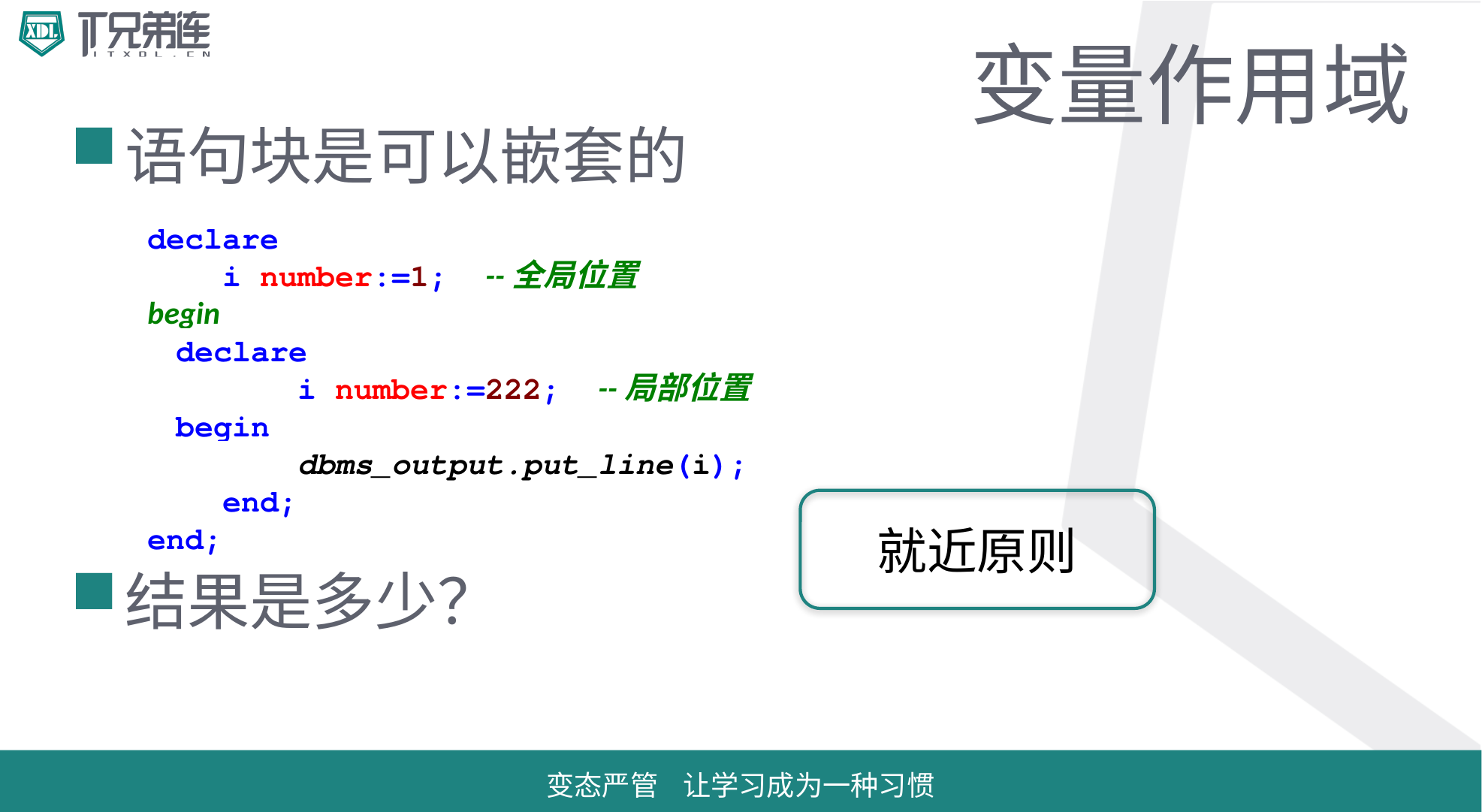

# 变量作用域
语句块是可以嵌套的

结果是多少？
declare    i number:=1;  --全局位置begin    declare        i number:=222;  --局部位置    begin        dbms_output.put_line(i);    end;end;

就近原则